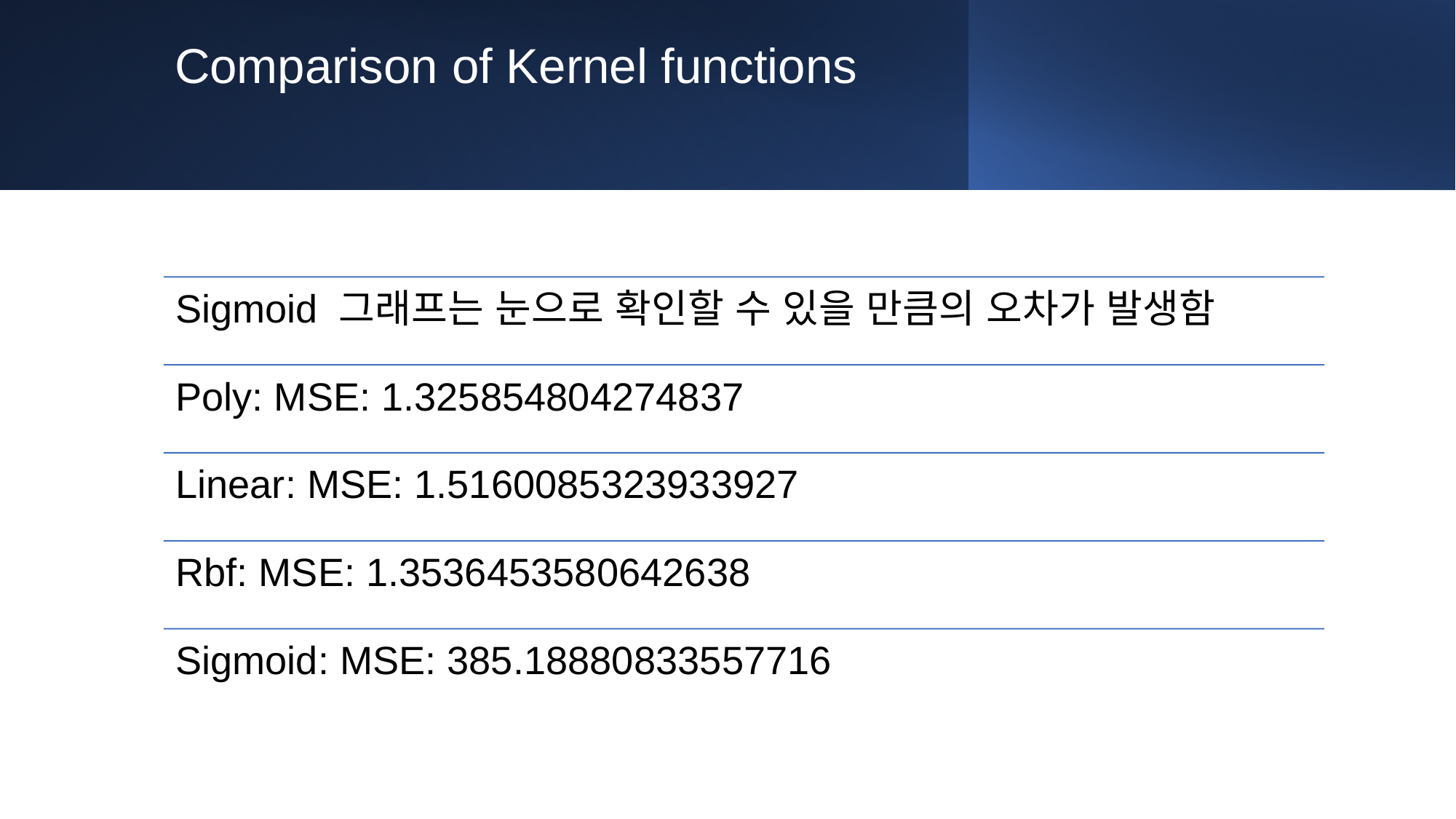

# Comparison of Kernel functions
Sigmoid 그래프는 눈으로 확인할 수 있을 만큼의 오차가 발생함
Poly: MSE: 1.325854804274837
Linear: MSE: 1.5160085323933927
Rbf: MSE: 1.3536453580642638
Sigmoid: MSE: 385.18880833557716